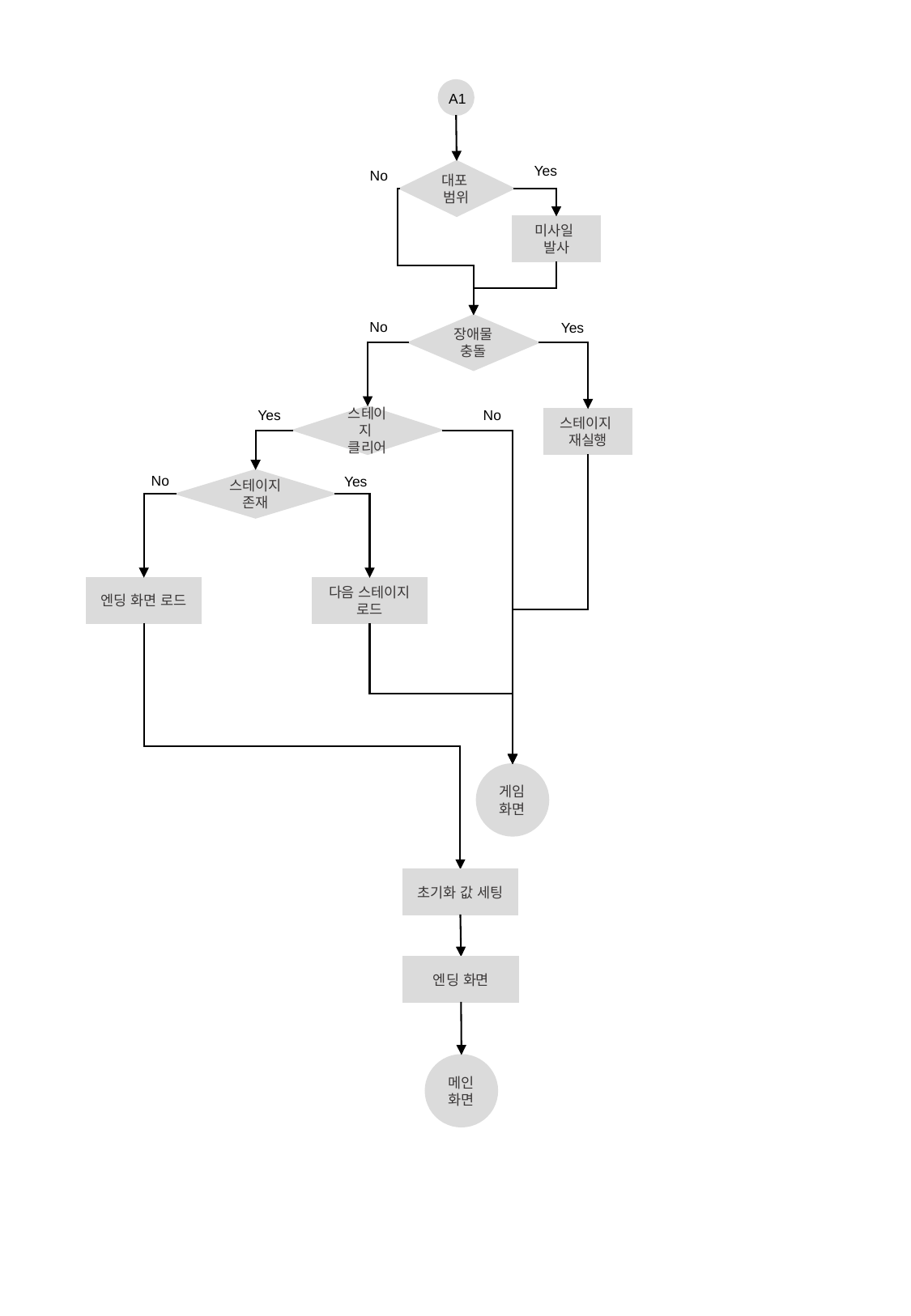

A1
Yes
No
대포
범위
미사일
발사
No
Yes
장애물
충돌
Yes
No
스테이지
클리어
스테이지
재실행
No
Yes
스테이지 존재
엔딩 화면 로드
다음 스테이지 로드
게임화면
초기화 값 세팅
엔딩 화면
메인 화면